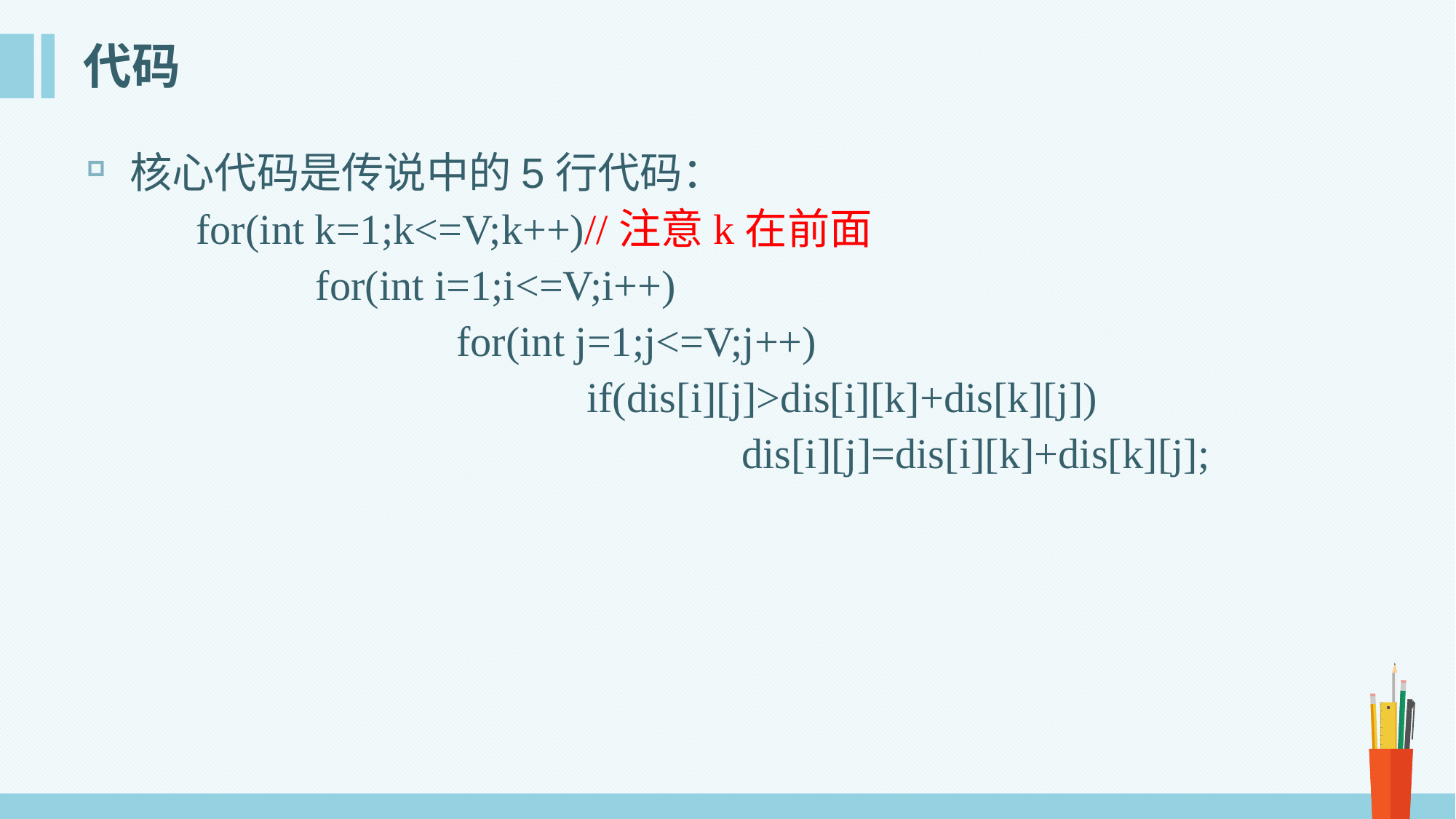

# 代码
核心代码是传说中的5行代码：
	for(int k=1;k<=V;k++)//注意k在前面
		 for(int i=1;i<=V;i++)
			    for(int j=1;j<=V;j++)
				      if(dis[i][j]>dis[i][k]+dis[k][j])
						dis[i][j]=dis[i][k]+dis[k][j];